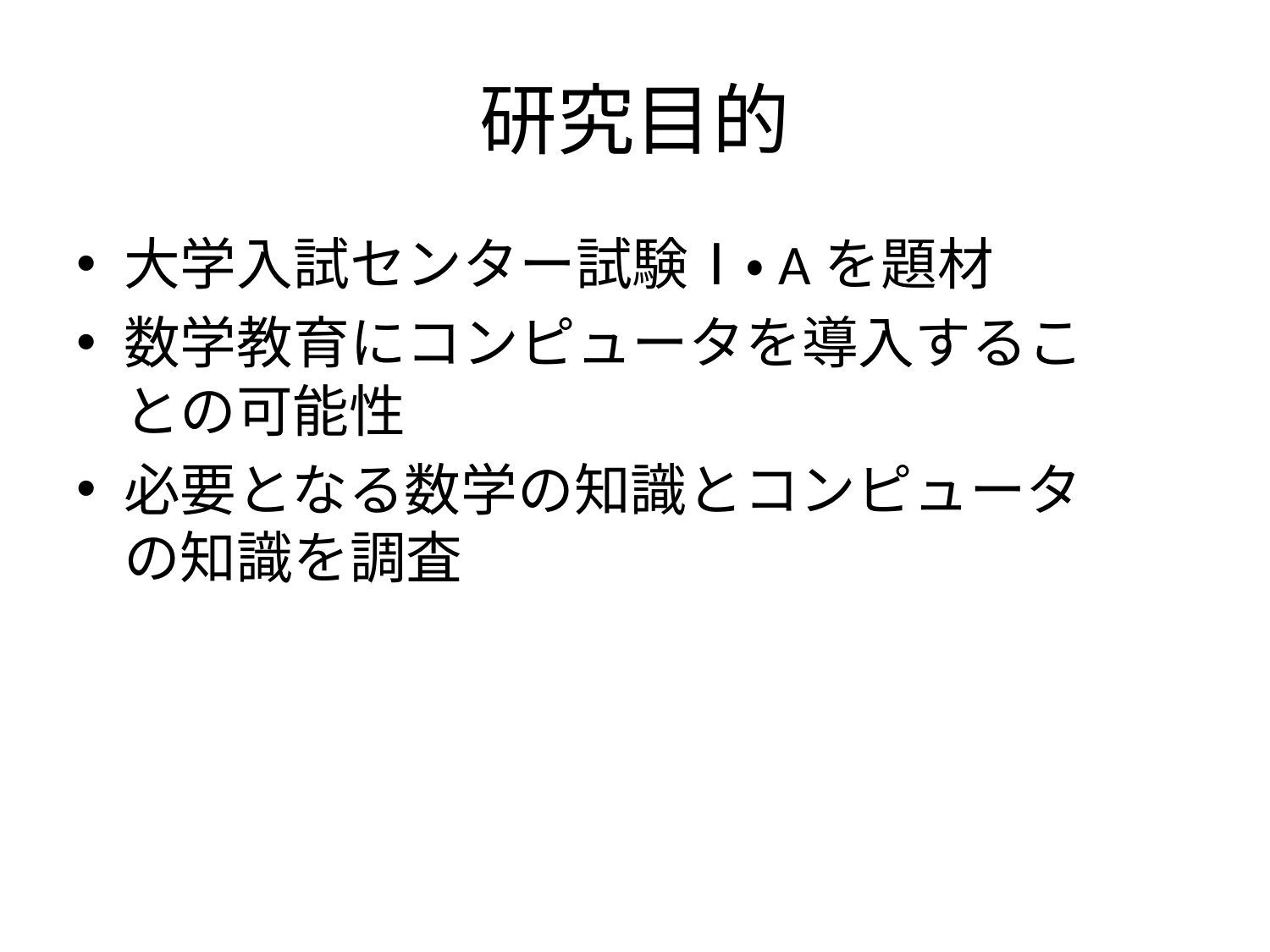

# 研究目的
大学入試センター試験Ⅰ・Aを題材
数学教育にコンピュータを導入することの可能性
必要となる数学の知識とコンピュータの知識を調査